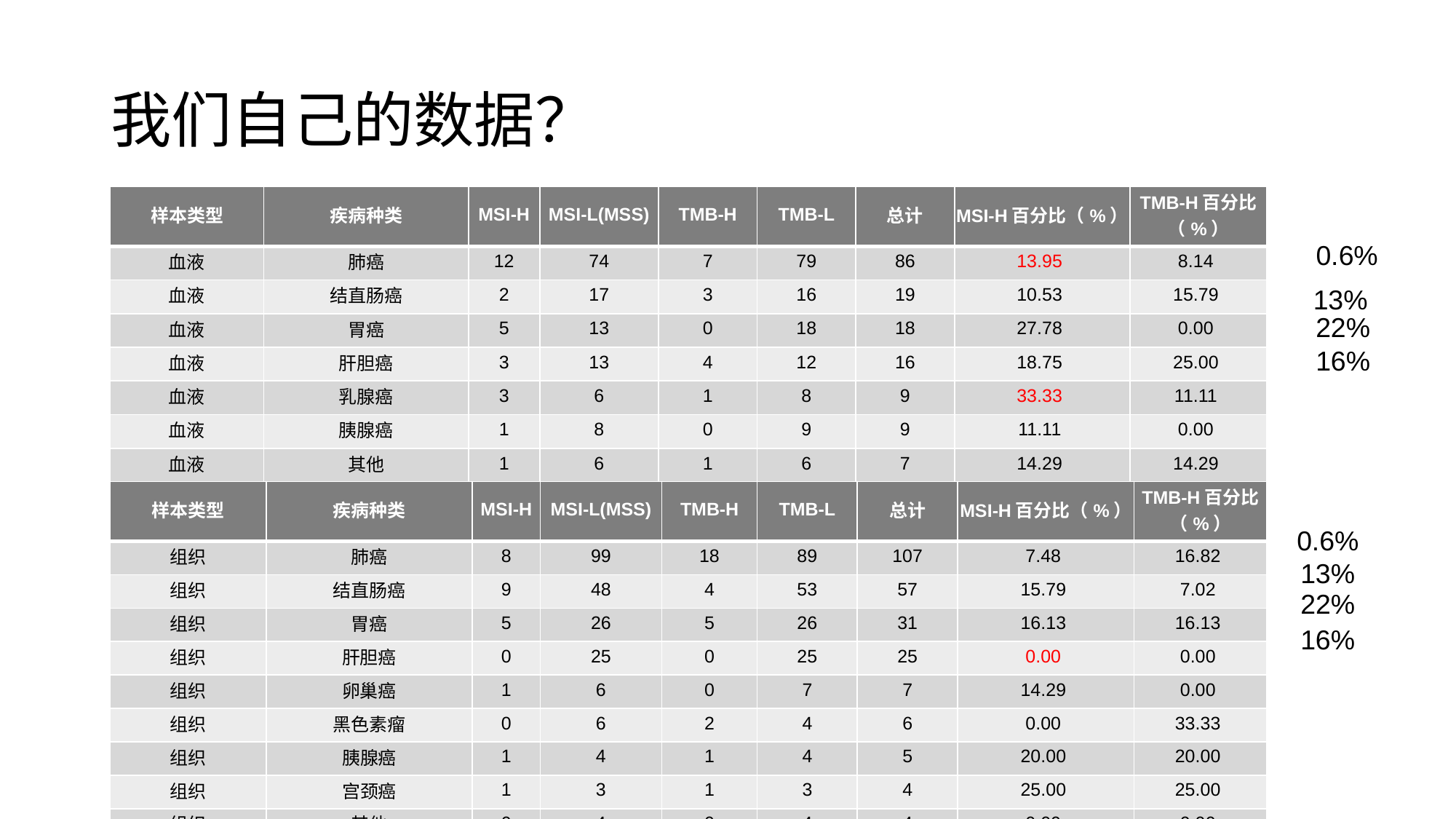

# 我们自己的数据？
| 样本类型 | 疾病种类 | MSI-H | MSI-L(MSS) | TMB-H | TMB-L | 总计 | MSI-H百分比（%） | TMB-H百分比（%） |
| --- | --- | --- | --- | --- | --- | --- | --- | --- |
| 血液 | 肺癌 | 12 | 74 | 7 | 79 | 86 | 13.95 | 8.14 |
| 血液 | 结直肠癌 | 2 | 17 | 3 | 16 | 19 | 10.53 | 15.79 |
| 血液 | 胃癌 | 5 | 13 | 0 | 18 | 18 | 27.78 | 0.00 |
| 血液 | 肝胆癌 | 3 | 13 | 4 | 12 | 16 | 18.75 | 25.00 |
| 血液 | 乳腺癌 | 3 | 6 | 1 | 8 | 9 | 33.33 | 11.11 |
| 血液 | 胰腺癌 | 1 | 8 | 0 | 9 | 9 | 11.11 | 0.00 |
| 血液 | 其他 | 1 | 6 | 1 | 6 | 7 | 14.29 | 14.29 |
0.6%
13%
22%
16%
| 样本类型 | 疾病种类 | MSI-H | MSI-L(MSS) | TMB-H | TMB-L | 总计 | MSI-H百分比（%） | TMB-H百分比（%） |
| --- | --- | --- | --- | --- | --- | --- | --- | --- |
| 组织 | 肺癌 | 8 | 99 | 18 | 89 | 107 | 7.48 | 16.82 |
| 组织 | 结直肠癌 | 9 | 48 | 4 | 53 | 57 | 15.79 | 7.02 |
| 组织 | 胃癌 | 5 | 26 | 5 | 26 | 31 | 16.13 | 16.13 |
| 组织 | 肝胆癌 | 0 | 25 | 0 | 25 | 25 | 0.00 | 0.00 |
| 组织 | 卵巢癌 | 1 | 6 | 0 | 7 | 7 | 14.29 | 0.00 |
| 组织 | 黑色素瘤 | 0 | 6 | 2 | 4 | 6 | 0.00 | 33.33 |
| 组织 | 胰腺癌 | 1 | 4 | 1 | 4 | 5 | 20.00 | 20.00 |
| 组织 | 宫颈癌 | 1 | 3 | 1 | 3 | 4 | 25.00 | 25.00 |
| 组织 | 其他 | 0 | 4 | 0 | 4 | 4 | 0.00 | 0.00 |
0.6%
13%
22%
16%